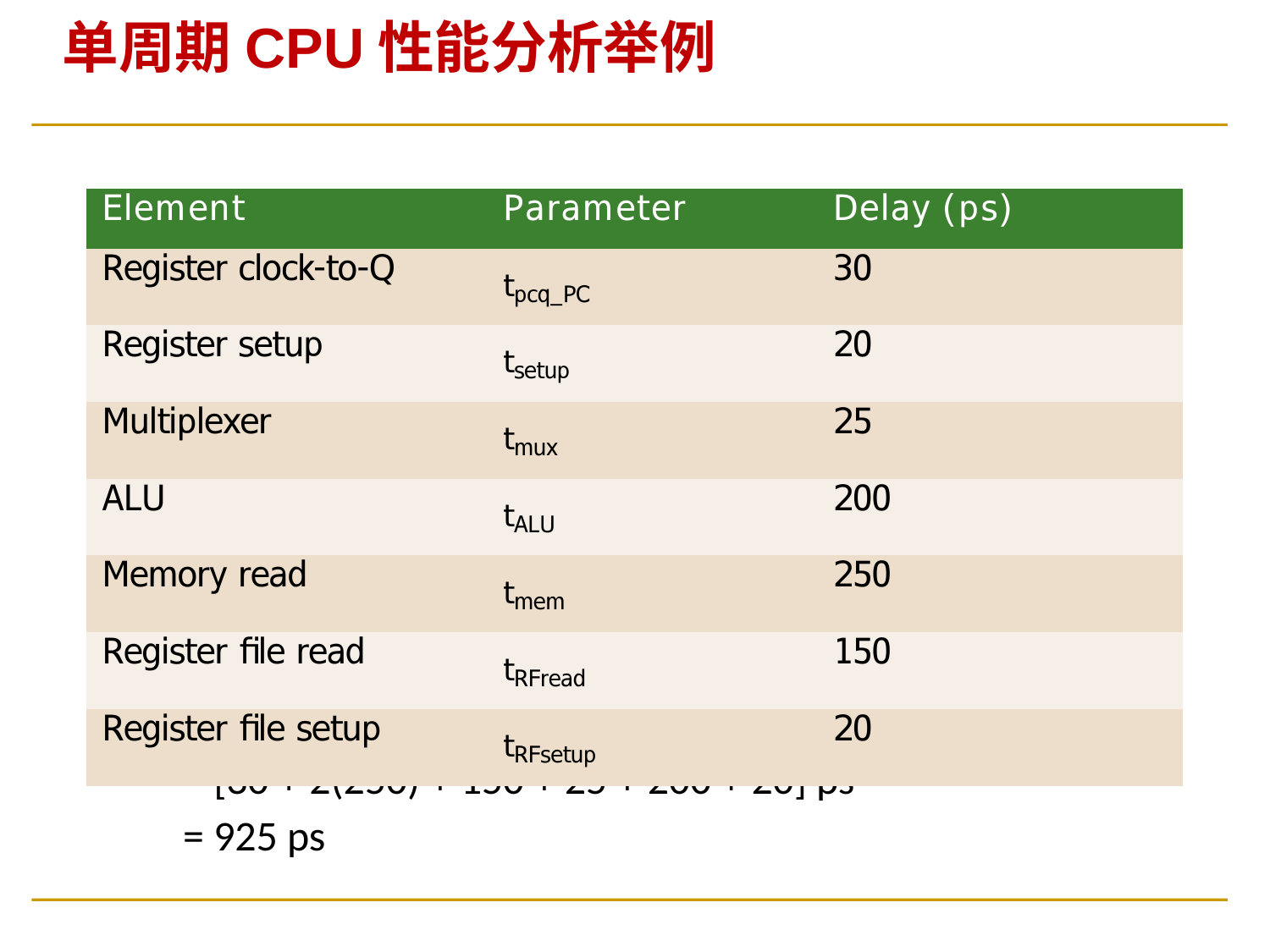

# 单周期CPU性能分析举例

| Element |  | Parameter | Delay (ps) |
| --- | --- | --- | --- |
| Register clock-to-Q |  | tpcq\_PC | 30 |
| Register setup |  | tsetup | 20 |
| Multiplexer |  | tmux | 25 |
| ALU |  | tALU | 200 |
| Memory | read | tmem | 250 |
| Register | file read | tRFread | 150 |
| Register | file setup | tRFsetup | 20 |
Tc = tpcq_PC + 2tmem + tRFread + tmux + tALU + tRFsetup
= [30 + 2(250) + 150 + 25 + 200 + 20] ps
= 925 ps